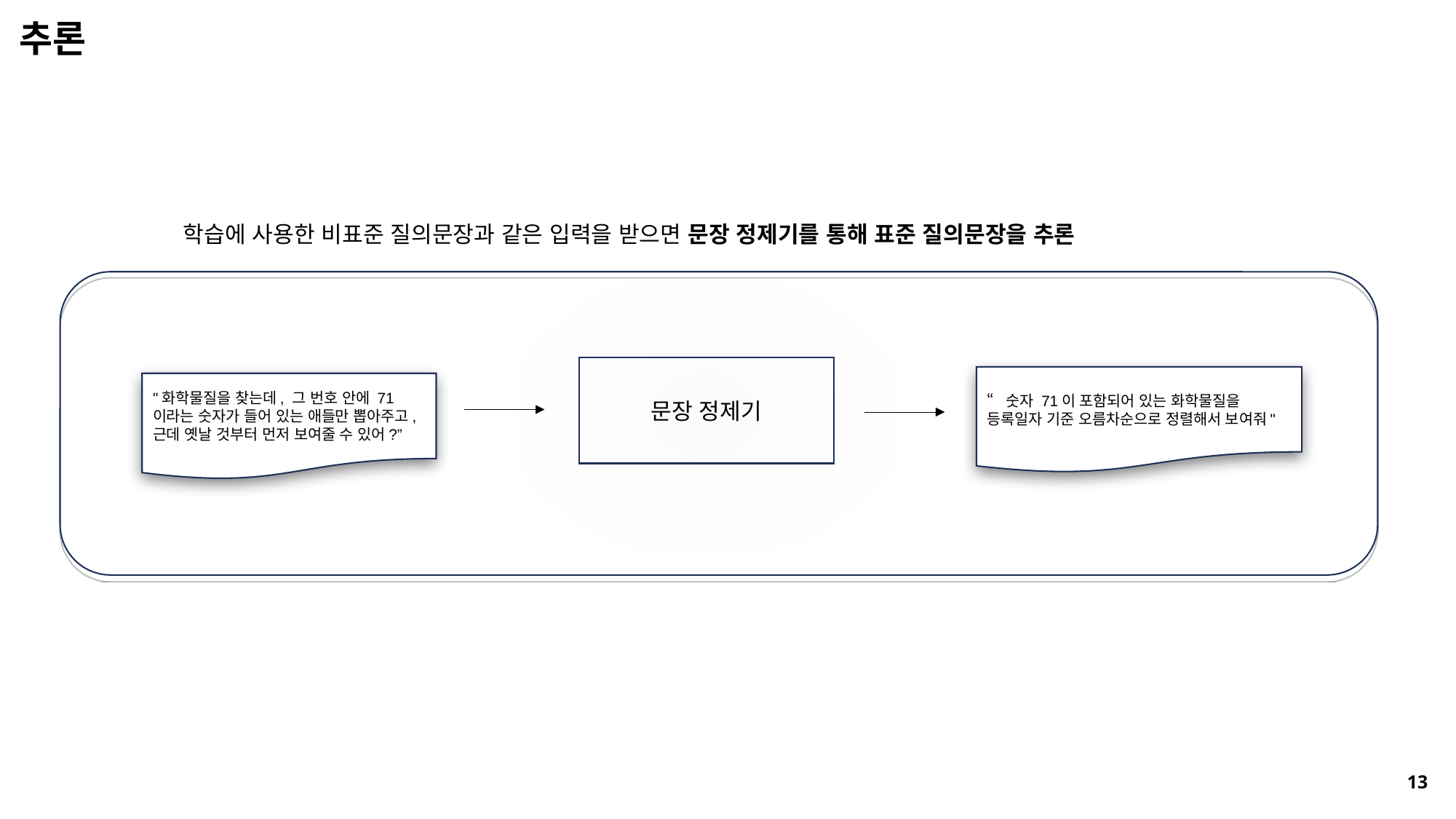

추론
학습에 사용한 비표준 질의문장과 같은 입력을 받으면 문장 정제기를 통해 표준 질의문장을 추론

문장 정제기
“숫자 71이 포함되어 있는 화학물질을 등록일자 기준 오름차순으로 정렬해서 보여줘"
"화학물질을 찾는데, 그 번호 안에 71이라는 숫자가 들어 있는 애들만 뽑아주고, 근데 옛날 것부터 먼저 보여줄 수 있어?”
13